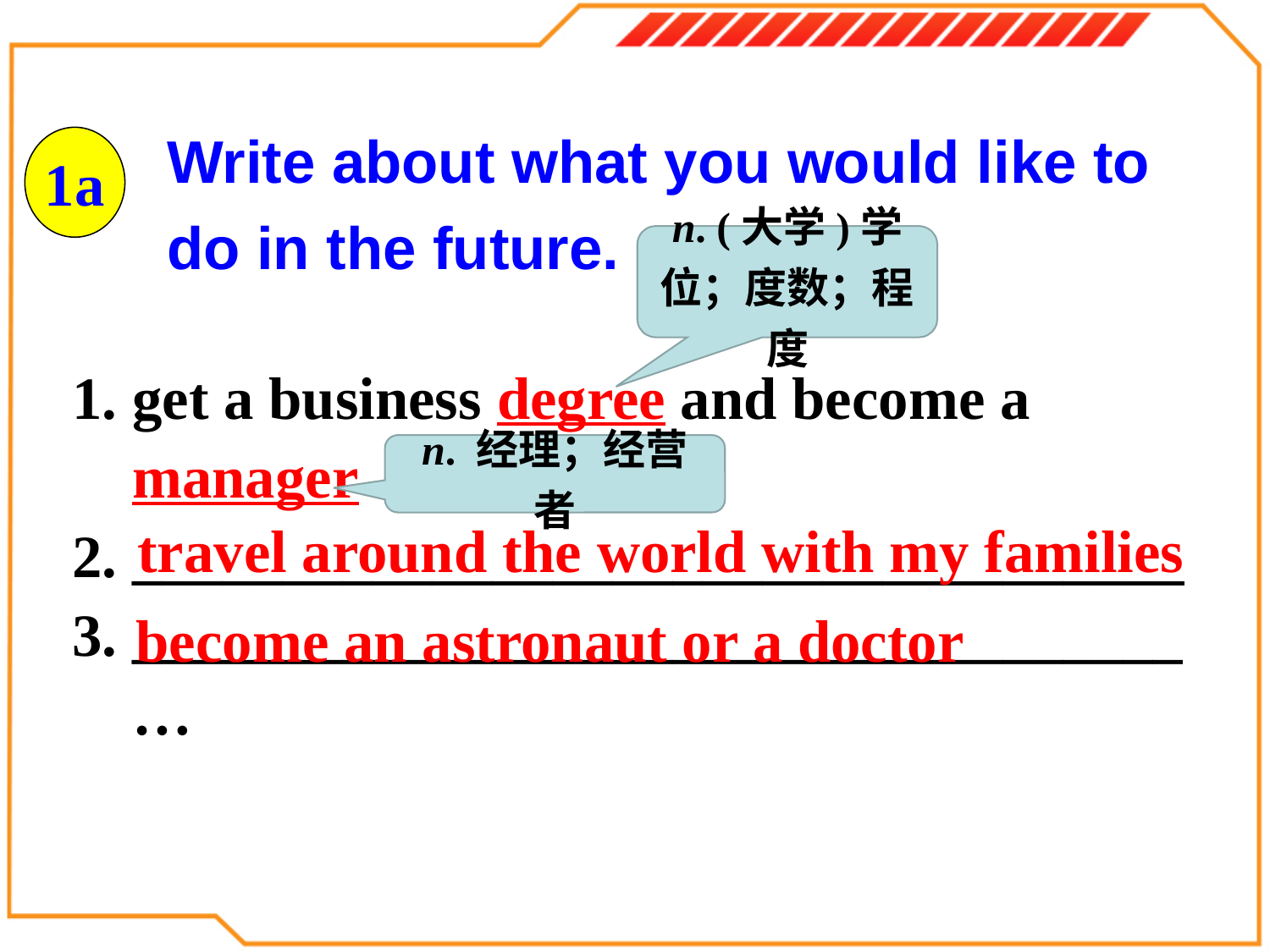

Write about what you would like to do in the future.
1a
n. (大学)学位；度数；程度
1. get a business degree and become a
    manager
2. ___________________________________
3. ___________________________________
    …
n. 经理；经营者
travel around the world with my families
become an astronaut or a doctor